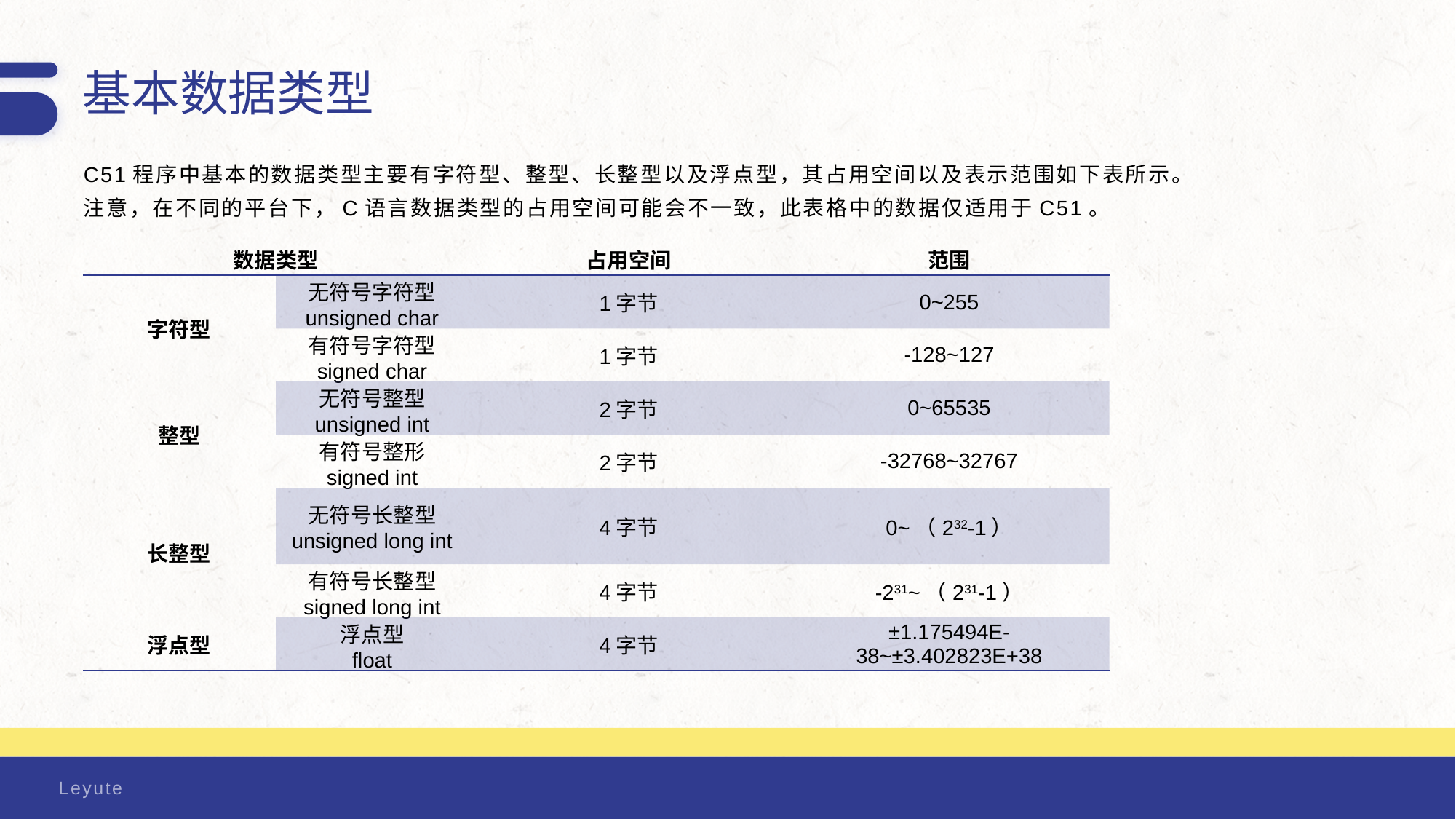

基本数据类型
C51程序中基本的数据类型主要有字符型、整型、长整型以及浮点型，其占用空间以及表示范围如下表所示。
注意，在不同的平台下，C语言数据类型的占用空间可能会不一致，此表格中的数据仅适用于C51。
| 数据类型 |  | 占用空间 | 范围 |
| --- | --- | --- | --- |
| 字符型 | 无符号字符型 unsigned char | 1字节 | 0~255 |
|  | 有符号字符型 signed char | 1字节 | -128~127 |
| 整型 | 无符号整型 unsigned int | 2字节 | 0~65535 |
|  | 有符号整形 signed int | 2字节 | -32768~32767 |
| 长整型 | 无符号长整型 unsigned long int | 4字节 | 0~（232-1） |
|  | 有符号长整型 signed long int | 4字节 | -231~（231-1） |
| 浮点型 | 浮点型 float | 4字节 | ±1.175494E-38~±3.402823E+38 |